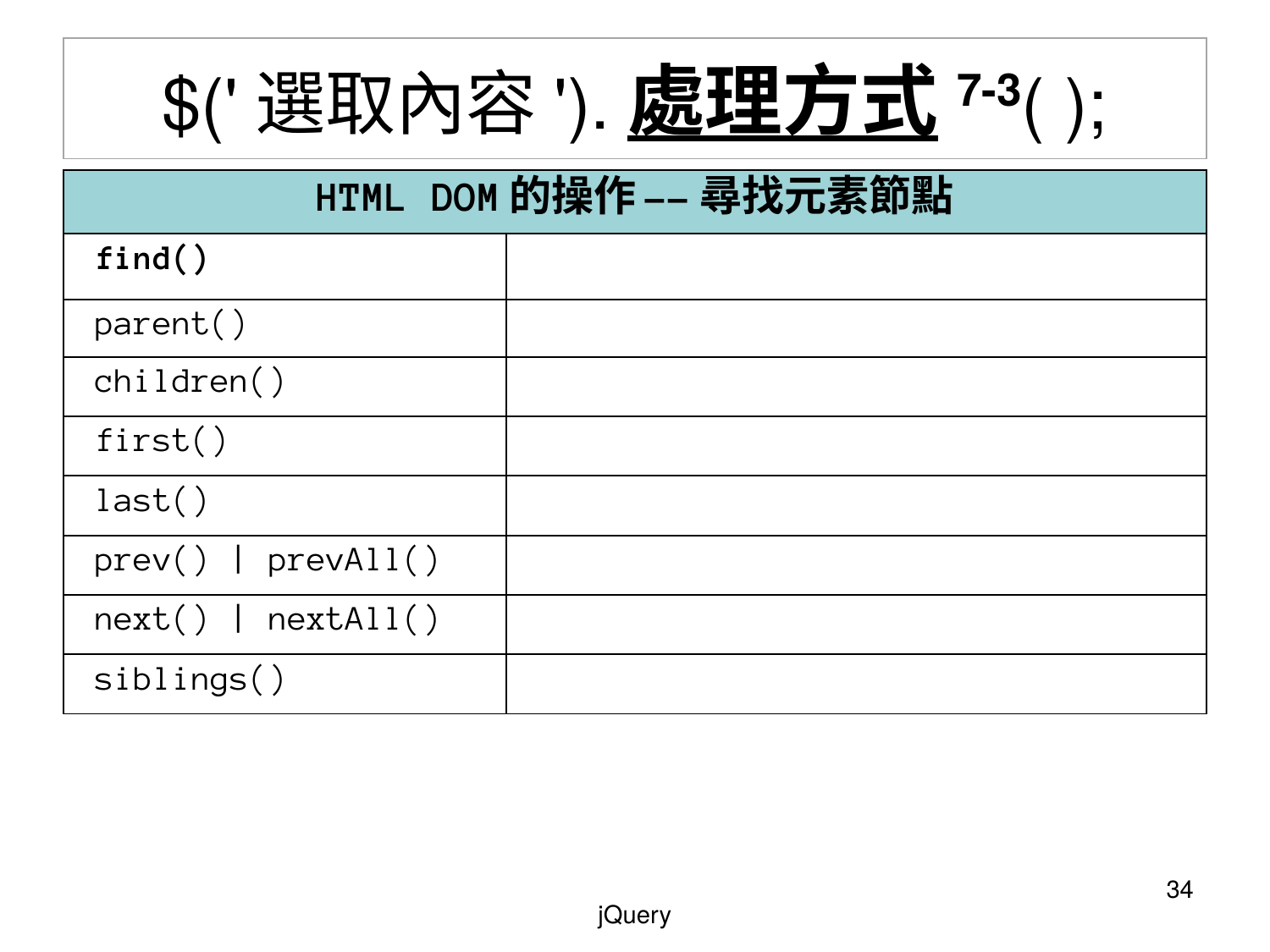

# $('選取內容').處理方式7-3( );
| HTML DOM的操作--尋找元素節點 |  |
| --- | --- |
| find() |  |
| parent() |  |
| children() |  |
| first() |  |
| last() |  |
| prev() | prevAll() |  |
| next() | nextAll() |  |
| siblings() |  |
34
jQuery